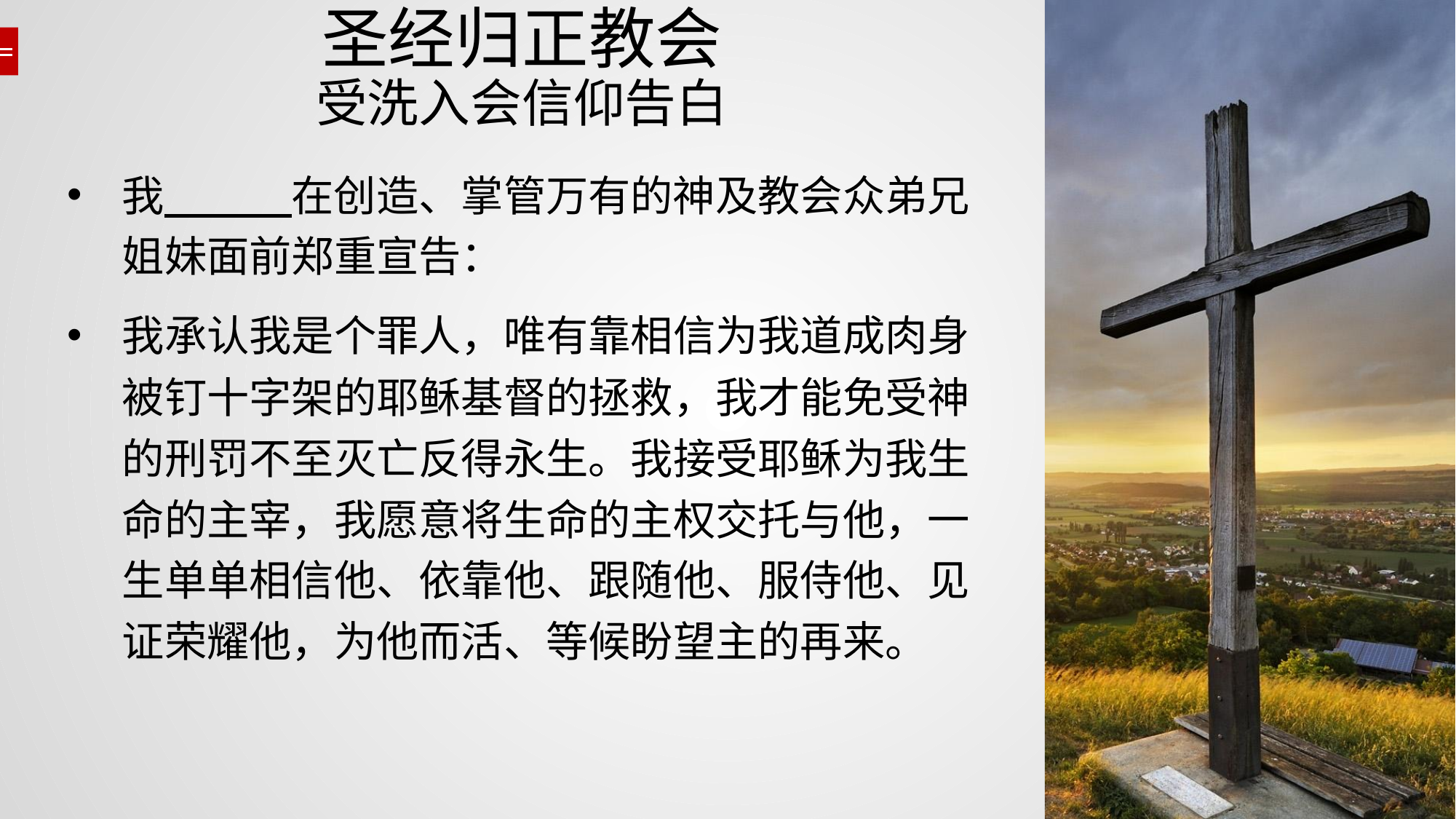

圣经归正教会
受洗入会信仰告白
我　　　在创造、掌管万有的神及教会众弟兄姐妹面前郑重宣告：
我承认我是个罪人，唯有靠相信为我道成肉身被钉十字架的耶稣基督的拯救，我才能免受神的刑罚不至灭亡反得永生。我接受耶稣为我生命的主宰，我愿意将生命的主权交托与他，一生单单相信他、依靠他、跟随他、服侍他、见证荣耀他，为他而活、等候盼望主的再来。